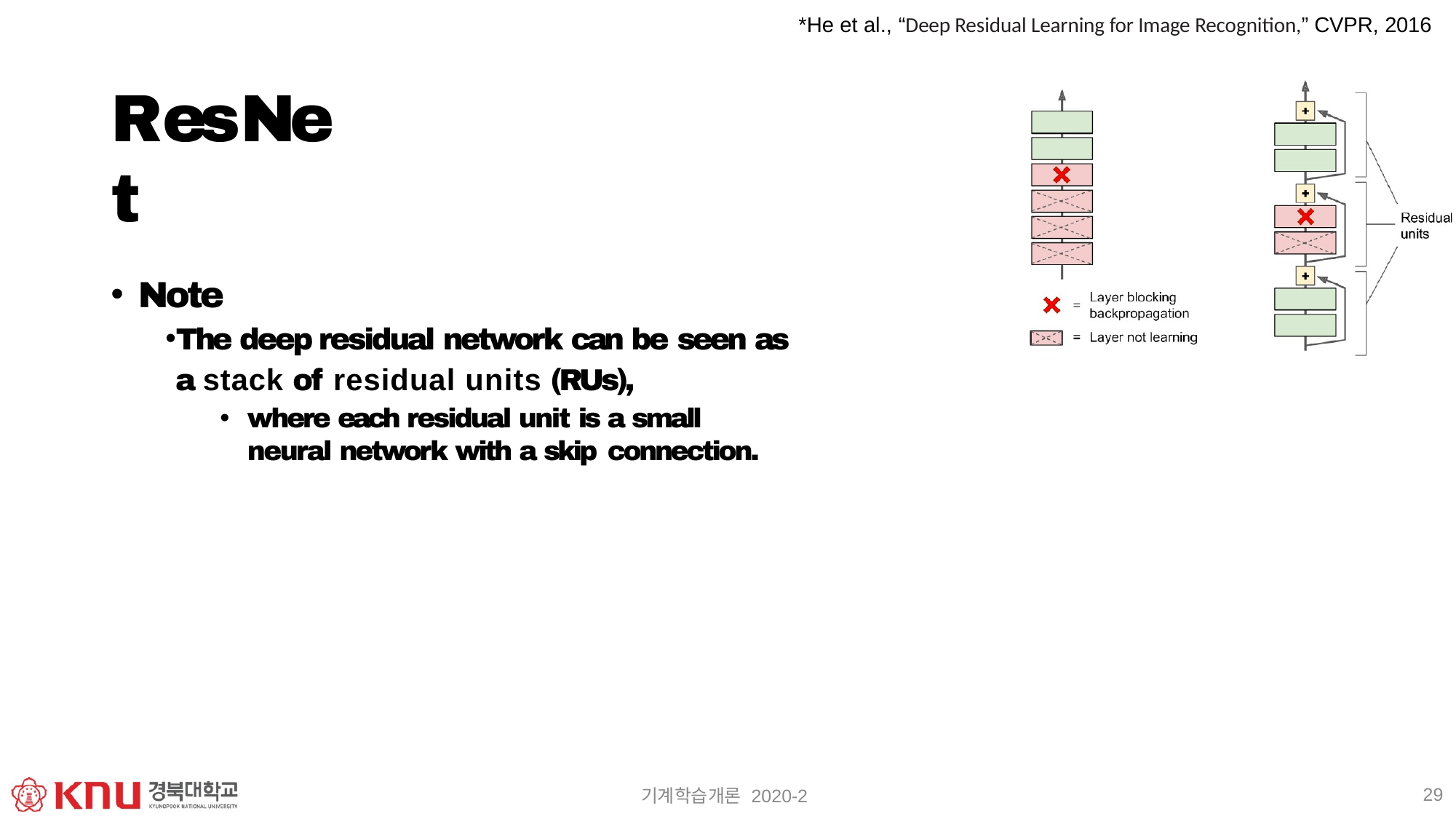

*He et al., “Deep Residual Learning for Image Recognition,” CVPR, 2016
# ResNet

Note
The deep residual network can be seen as  a stack of residual units (RUs),
where each residual unit is a small neural network with a skip connection.
29
기계학습개론 2020-2